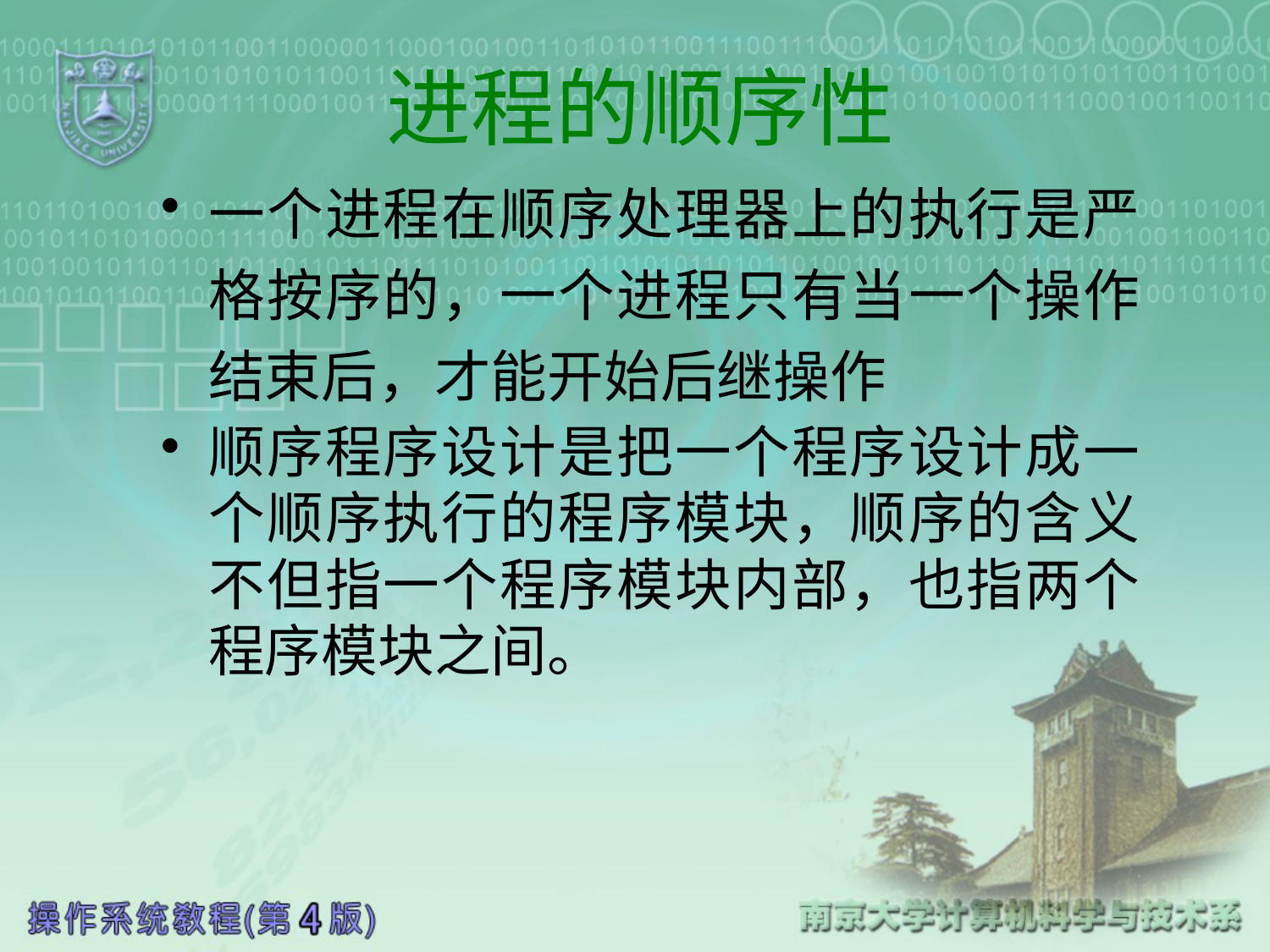

# 进程的顺序性
一个进程在顺序处理器上的执行是严格按序的，一个进程只有当一个操作结束后，才能开始后继操作
顺序程序设计是把一个程序设计成一个顺序执行的程序模块，顺序的含义不但指一个程序模块内部，也指两个程序模块之间。